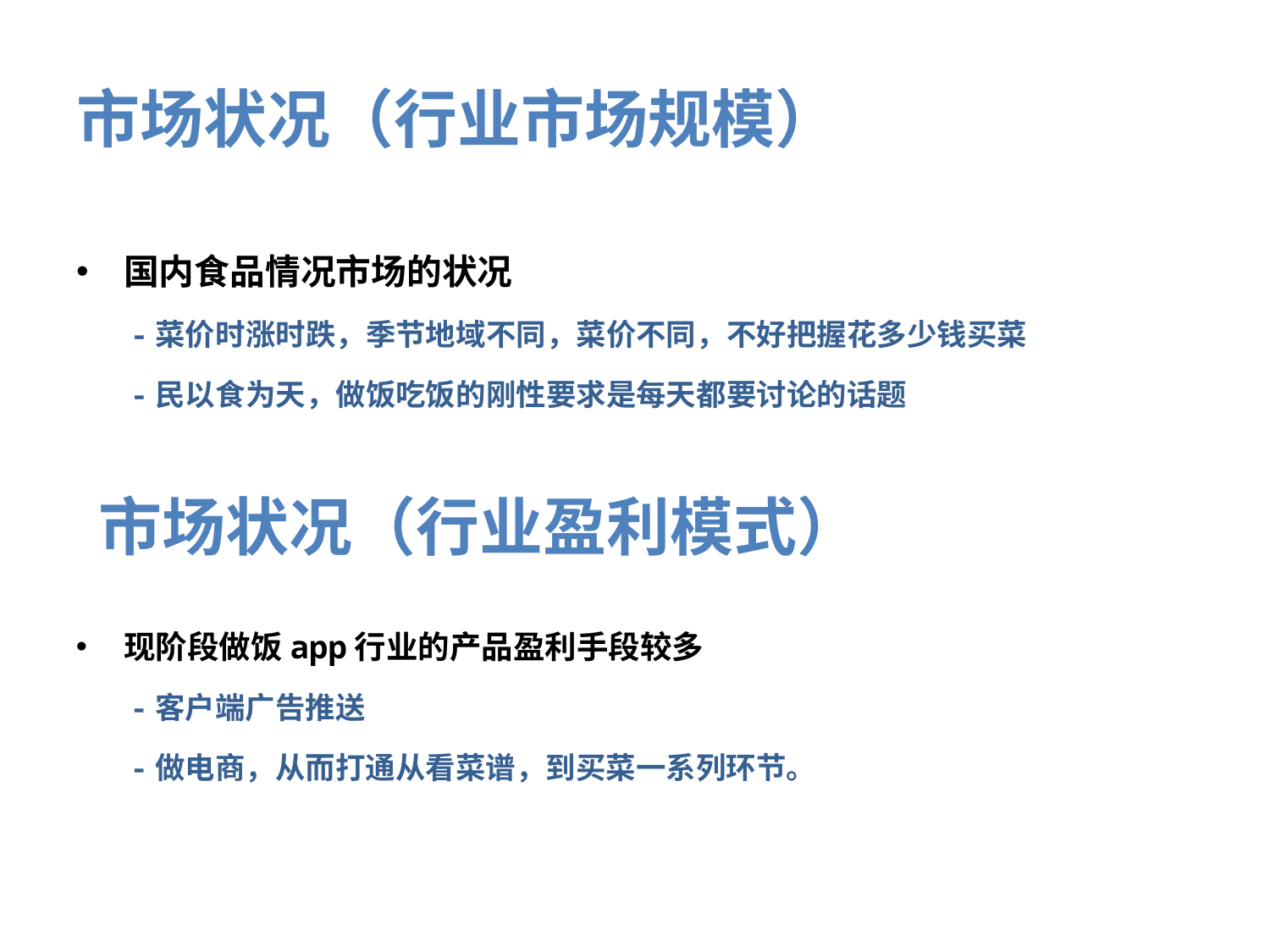

# 市场状况（行业市场规模）
国内食品情况市场的状况
   -菜价时涨时跌，季节地域不同，菜价不同，不好把握花多少钱买菜
   -民以食为天，做饭吃饭的刚性要求是每天都要讨论的话题
市场状况（行业盈利模式）
现阶段做饭app行业的产品盈利手段较多
   -客户端广告推送
   -做电商，从而打通从看菜谱，到买菜一系列环节。